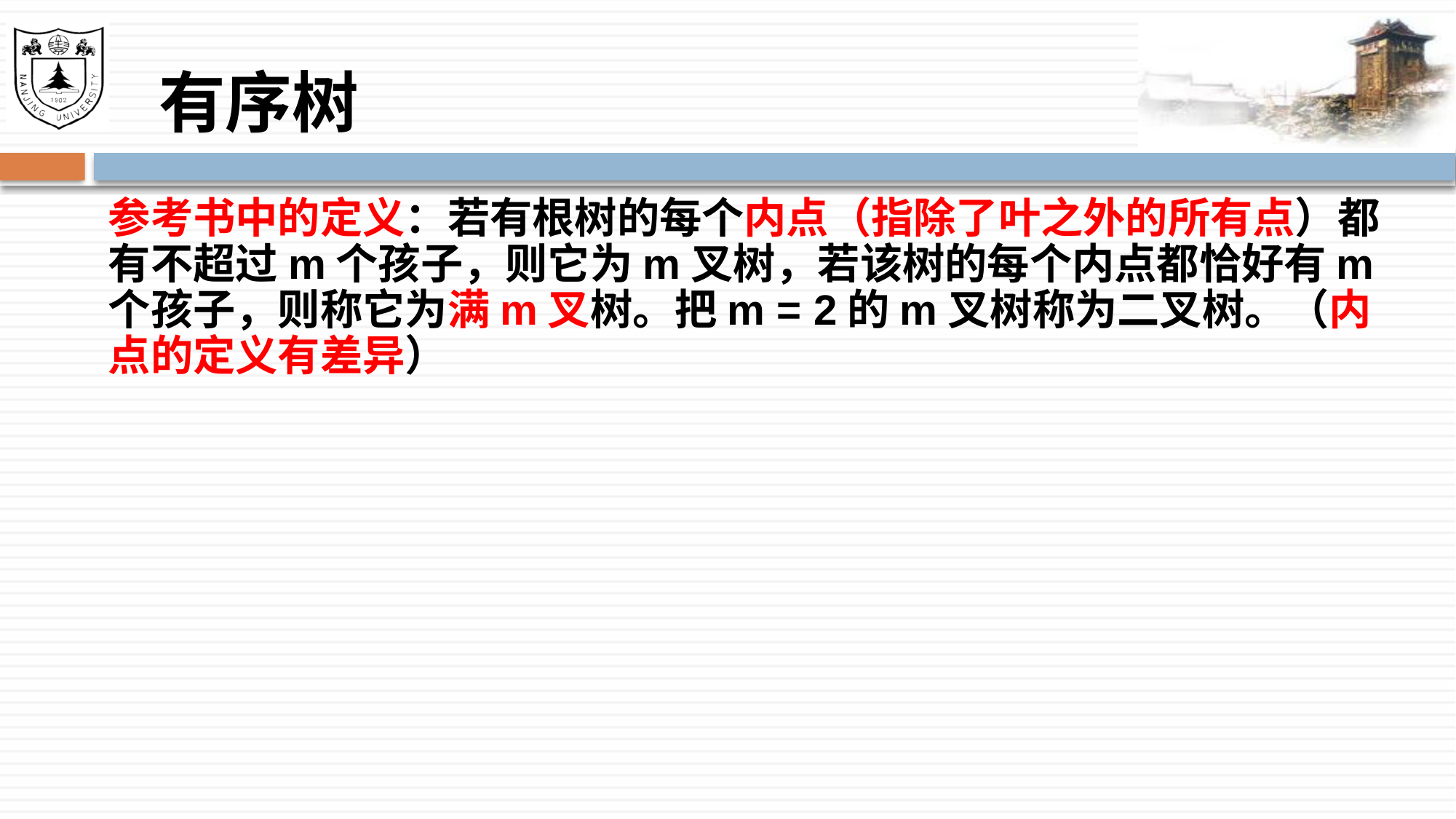

# 有序树
参考书中的定义：若有根树的每个内点（指除了叶之外的所有点）都有不超过m个孩子，则它为m叉树，若该树的每个内点都恰好有m个孩子，则称它为满m叉树。把m = 2的m叉树称为二叉树。（内点的定义有差异）